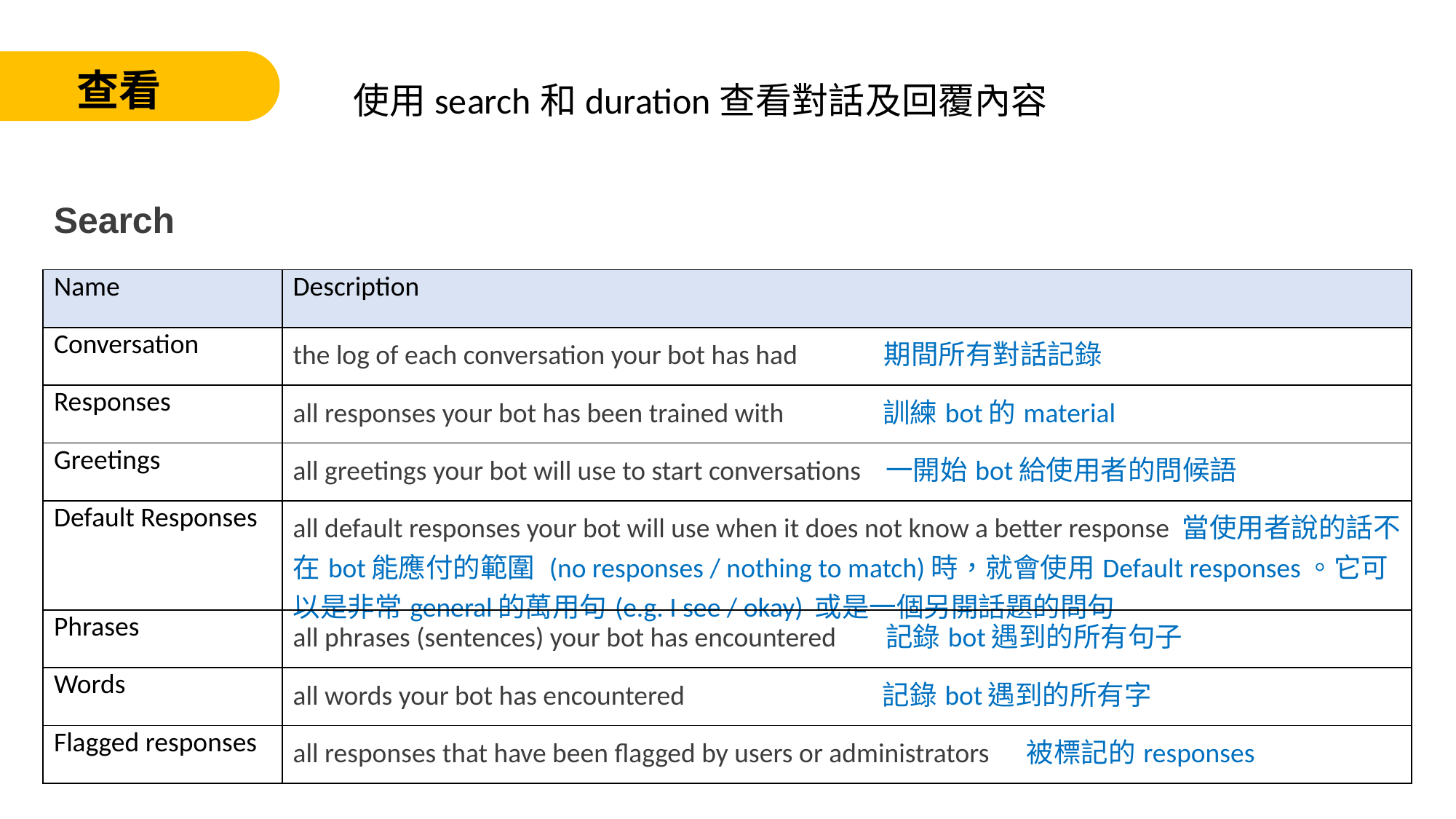

使用search和duration查看對話及回覆內容

查看
Search
| Name | Description |
| --- | --- |
| Conversation | the log of each conversation your bot has had 期間所有對話記錄 |
| Responses | all responses your bot has been trained with 訓練bot的material |
| Greetings | all greetings your bot will use to start conversations 一開始bot給使用者的問候語 |
| Default Responses | all default responses your bot will use when it does not know a better response 當使用者說的話不在bot能應付的範圍 (no responses / nothing to match)時，就會使用Default responses。它可以是非常general的萬用句(e.g. I see / okay) 或是一個另開話題的問句 |
| Phrases | all phrases (sentences) your bot has encountered 記錄bot遇到的所有句子 |
| Words | all words your bot has encountered 記錄bot遇到的所有字 |
| Flagged responses | all responses that have been flagged by users or administrators 被標記的responses |